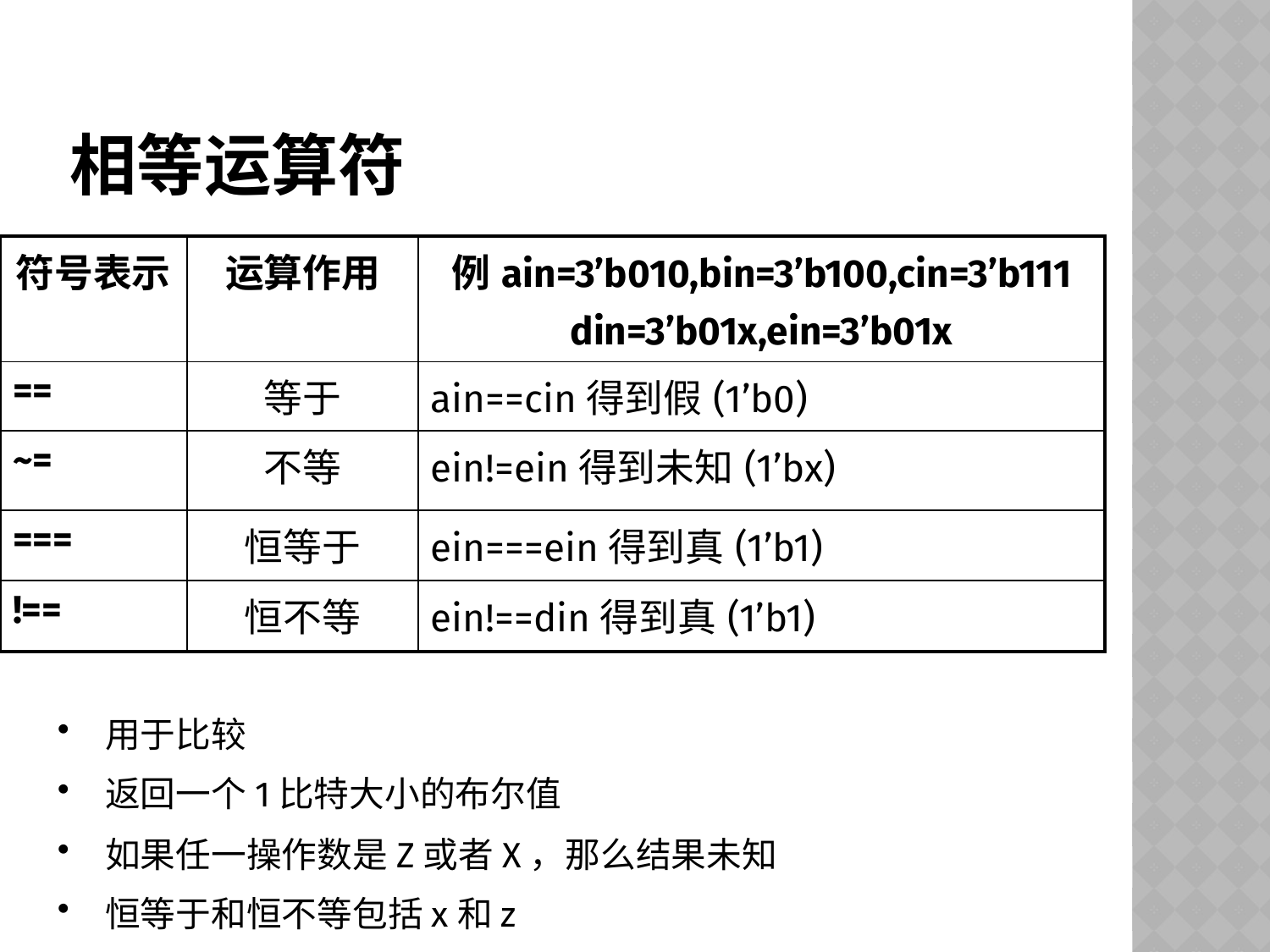

# 相等运算符
| 符号表示 | 运算作用 | 例ain=3’b010,bin=3’b100,cin=3’b111 din=3’b01x,ein=3’b01x |
| --- | --- | --- |
| == | 等于 | ain==cin得到假(1’b0) |
| ~= | 不等 | ein!=ein得到未知(1’bx) |
| === | 恒等于 | ein===ein得到真(1’b1) |
| !== | 恒不等 | ein!==din得到真(1’b1) |
用于比较
返回一个1比特大小的布尔值
如果任一操作数是Z或者X，那么结果未知
恒等于和恒不等包括x和z